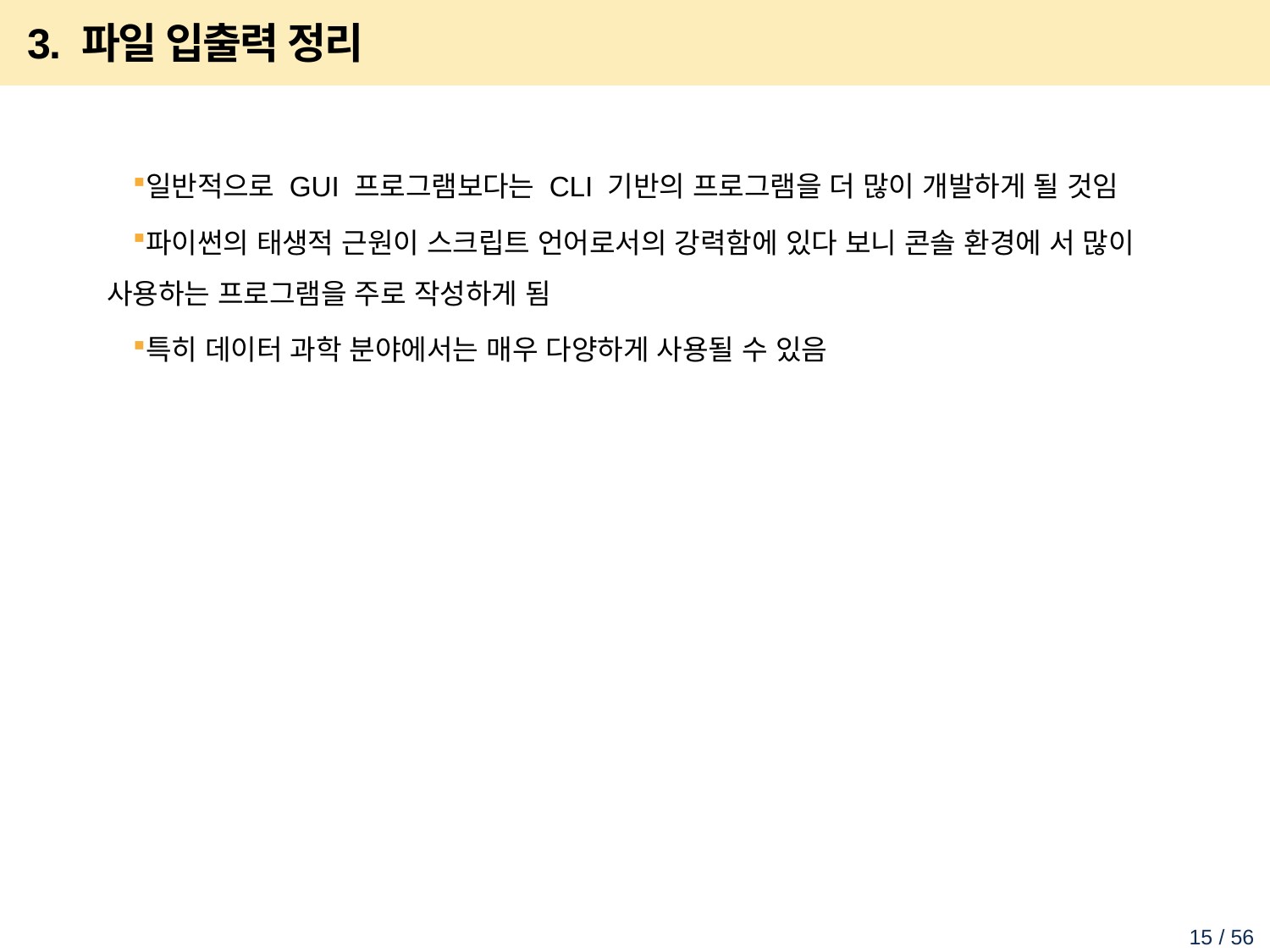

# 3. 파일 입출력 정리

일반적으로 GUI 프로그램보다는 CLI 기반의 프로그램을 더 많이 개발하게 될 것임
파이썬의 태생적 근원이 스크립트 언어로서의 강력함에 있다 보니 콘솔 환경에 서 많이 사용하는 프로그램을 주로 작성하게 됨
특히 데이터 과학 분야에서는 매우 다양하게 사용될 수 있음